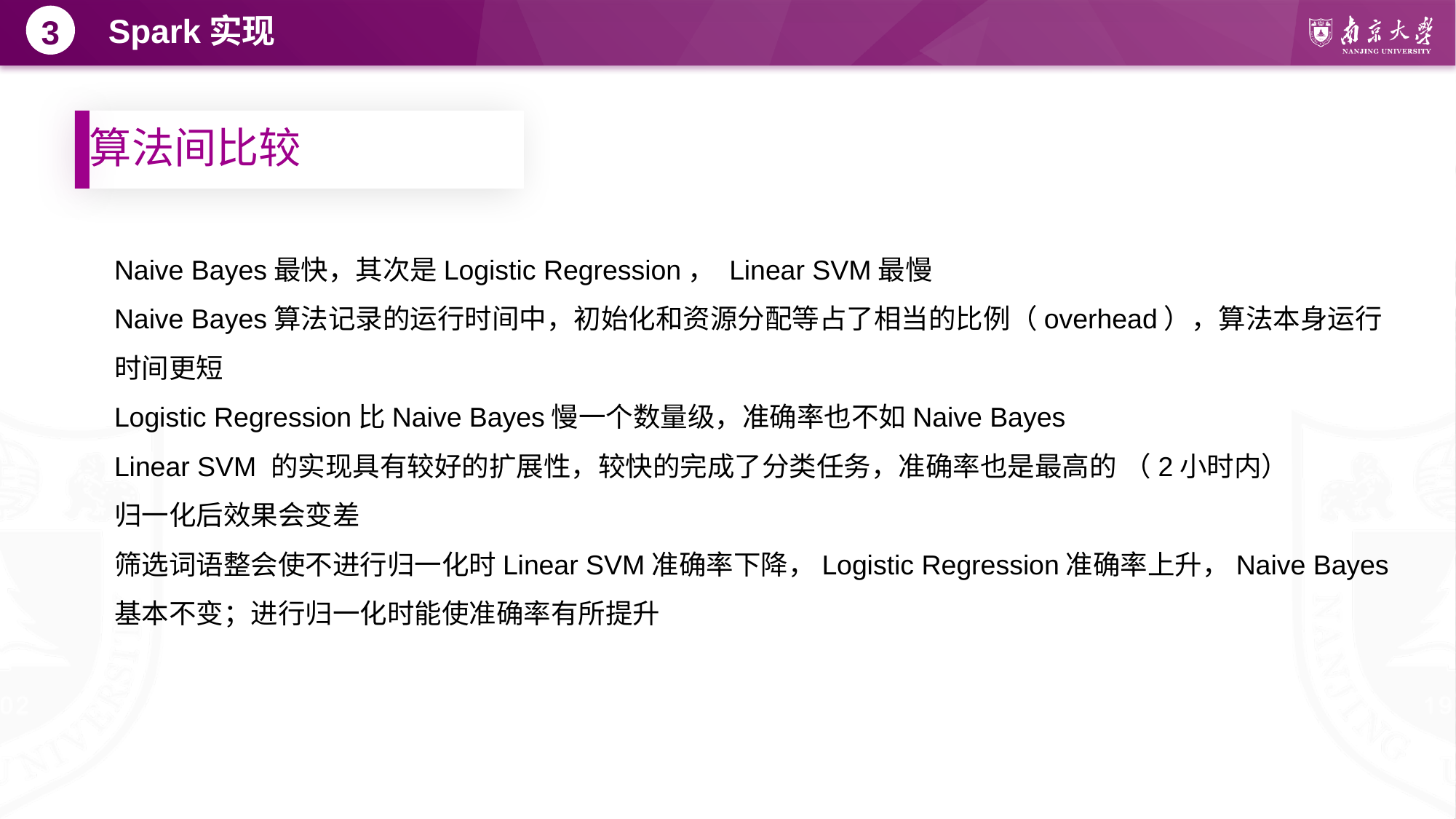

Spark实现
3

算法间比较

Naive Bayes最快，其次是Logistic Regression， Linear SVM最慢
Naive Bayes算法记录的运行时间中，初始化和资源分配等占了相当的比例（overhead），算法本身运行时间更短
Logistic Regression比Naive Bayes慢一个数量级，准确率也不如Naive Bayes
Linear SVM 的实现具有较好的扩展性，较快的完成了分类任务，准确率也是最高的 （2小时内）
归一化后效果会变差
筛选词语整会使不进行归一化时Linear SVM准确率下降，Logistic Regression准确率上升，Naive Bayes基本不变；进行归一化时能使准确率有所提升